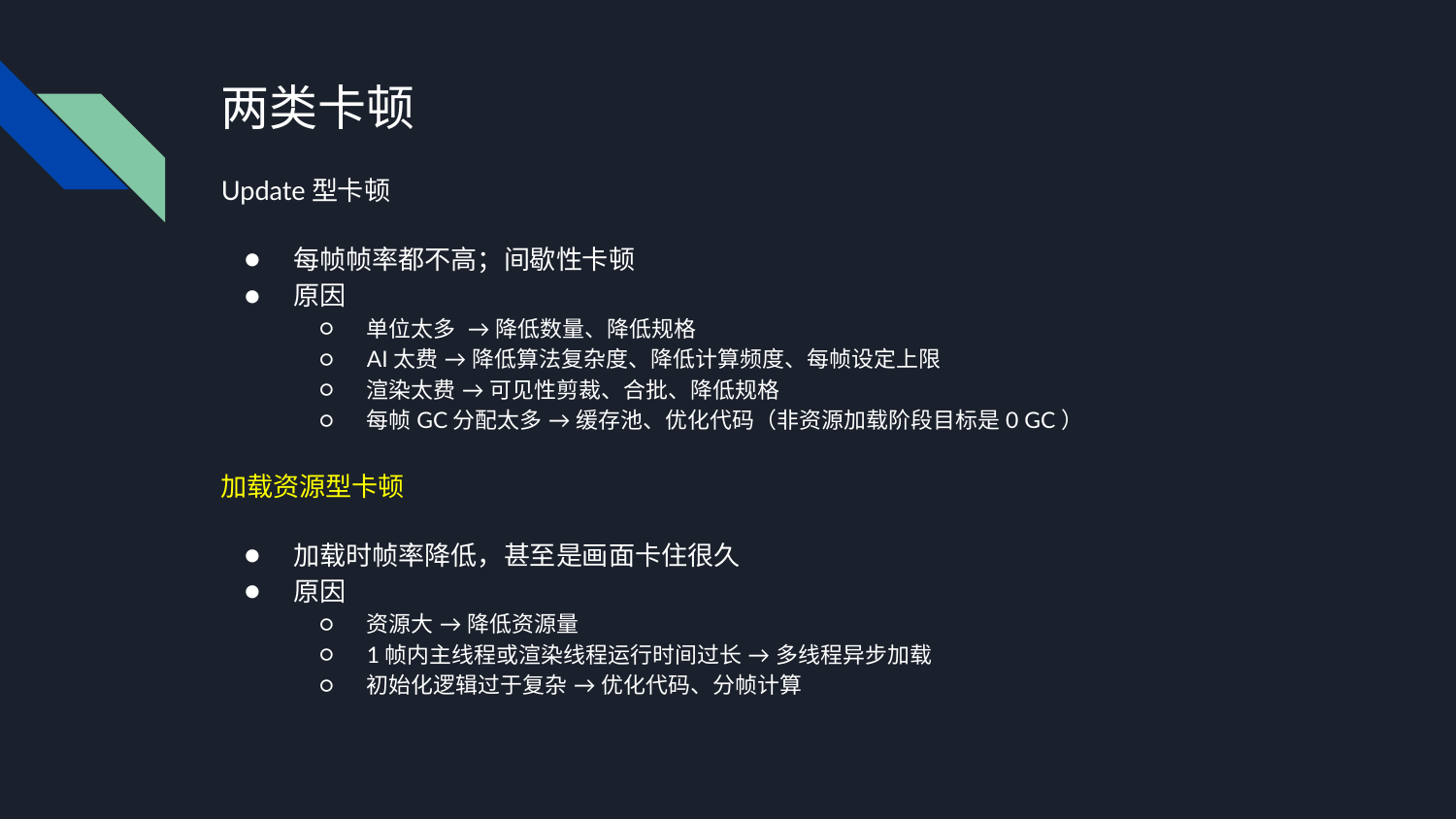

# 两类卡顿
Update型卡顿
每帧帧率都不高；间歇性卡顿
原因
单位太多  → 降低数量、降低规格
AI太费 → 降低算法复杂度、降低计算频度、每帧设定上限
渲染太费 → 可见性剪裁、合批、降低规格
每帧GC分配太多 → 缓存池、优化代码（非资源加载阶段目标是0 GC）
加载资源型卡顿
加载时帧率降低，甚至是画面卡住很久
原因
资源大 → 降低资源量
1帧内主线程或渲染线程运行时间过长 → 多线程异步加载
初始化逻辑过于复杂 → 优化代码、分帧计算